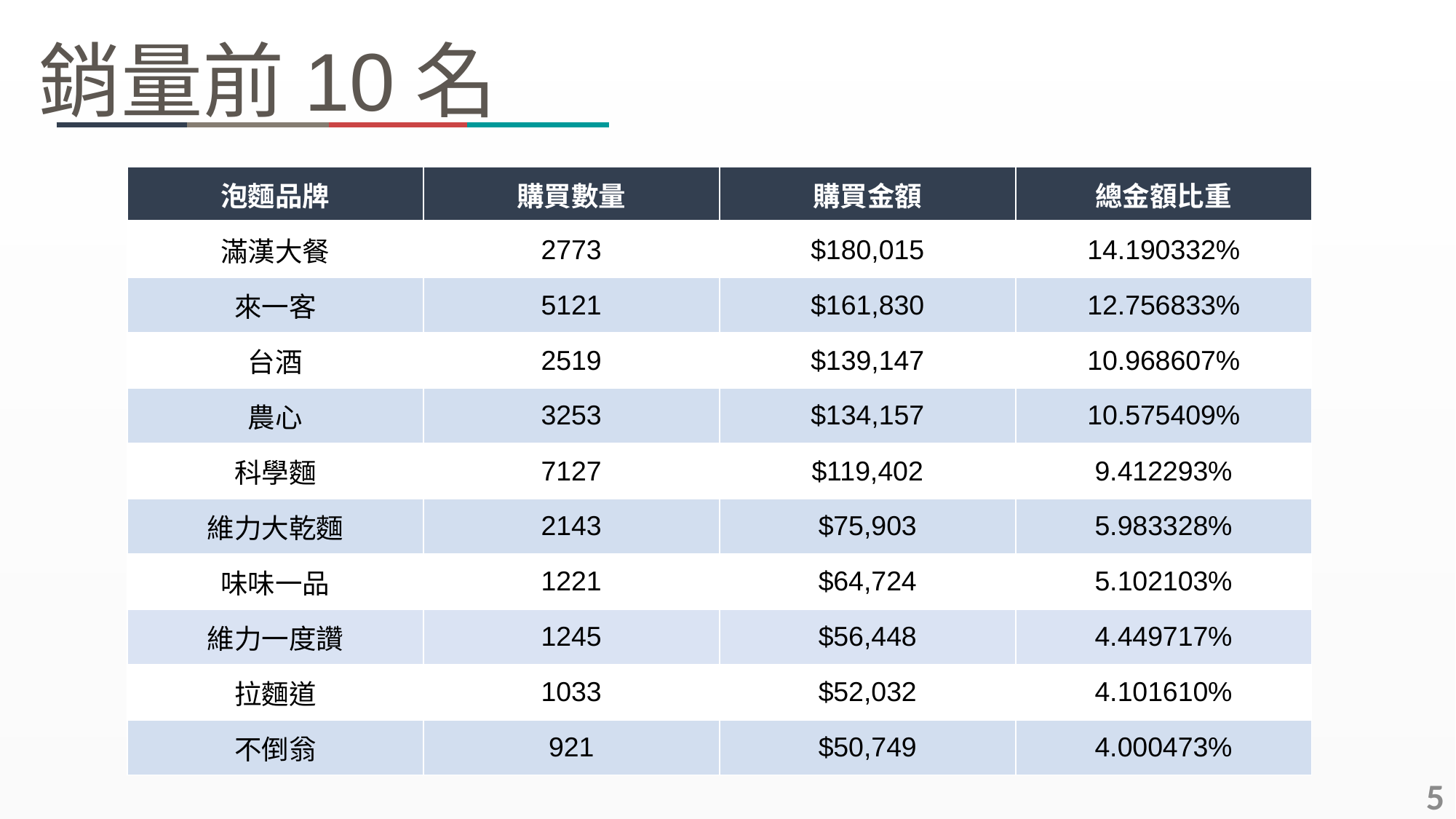

銷量前10名
| 泡麵品牌 | 購買數量 | 購買金額 | 總金額比重 |
| --- | --- | --- | --- |
| 滿漢大餐 | 2773 | $180,015 | 14.190332% |
| 來一客 | 5121 | $161,830 | 12.756833% |
| 台酒 | 2519 | $139,147 | 10.968607% |
| 農心 | 3253 | $134,157 | 10.575409% |
| 科學麵 | 7127 | $119,402 | 9.412293% |
| 維力大乾麵 | 2143 | $75,903 | 5.983328% |
| 味味一品 | 1221 | $64,724 | 5.102103% |
| 維力一度讚 | 1245 | $56,448 | 4.449717% |
| 拉麵道 | 1033 | $52,032 | 4.101610% |
| 不倒翁 | 921 | $50,749 | 4.000473% |
5